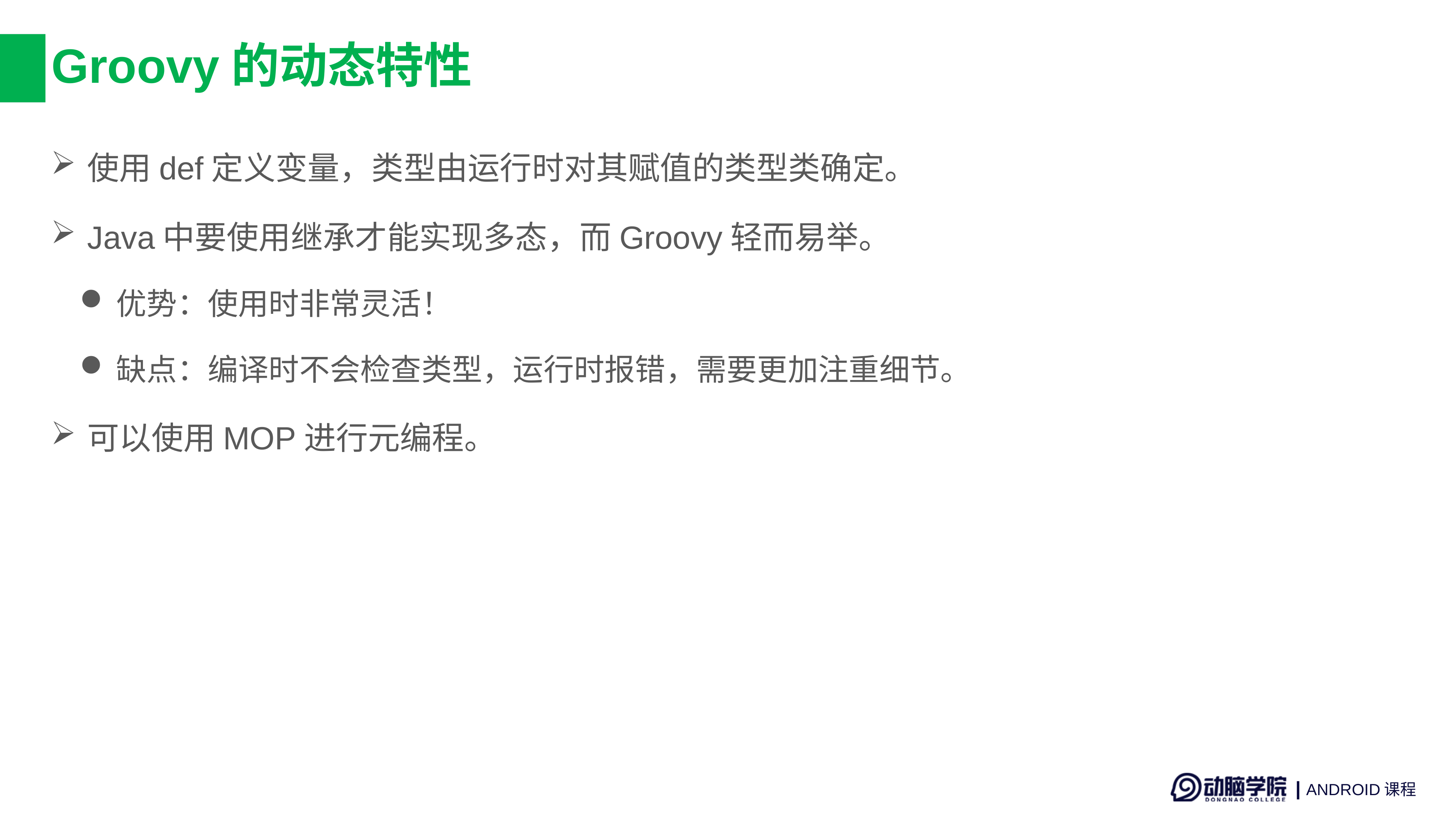

# Groovy的动态特性
使用def定义变量，类型由运行时对其赋值的类型类确定。
Java中要使用继承才能实现多态，而Groovy轻而易举。
优势：使用时非常灵活！
缺点：编译时不会检查类型，运行时报错，需要更加注重细节。
可以使用MOP进行元编程。